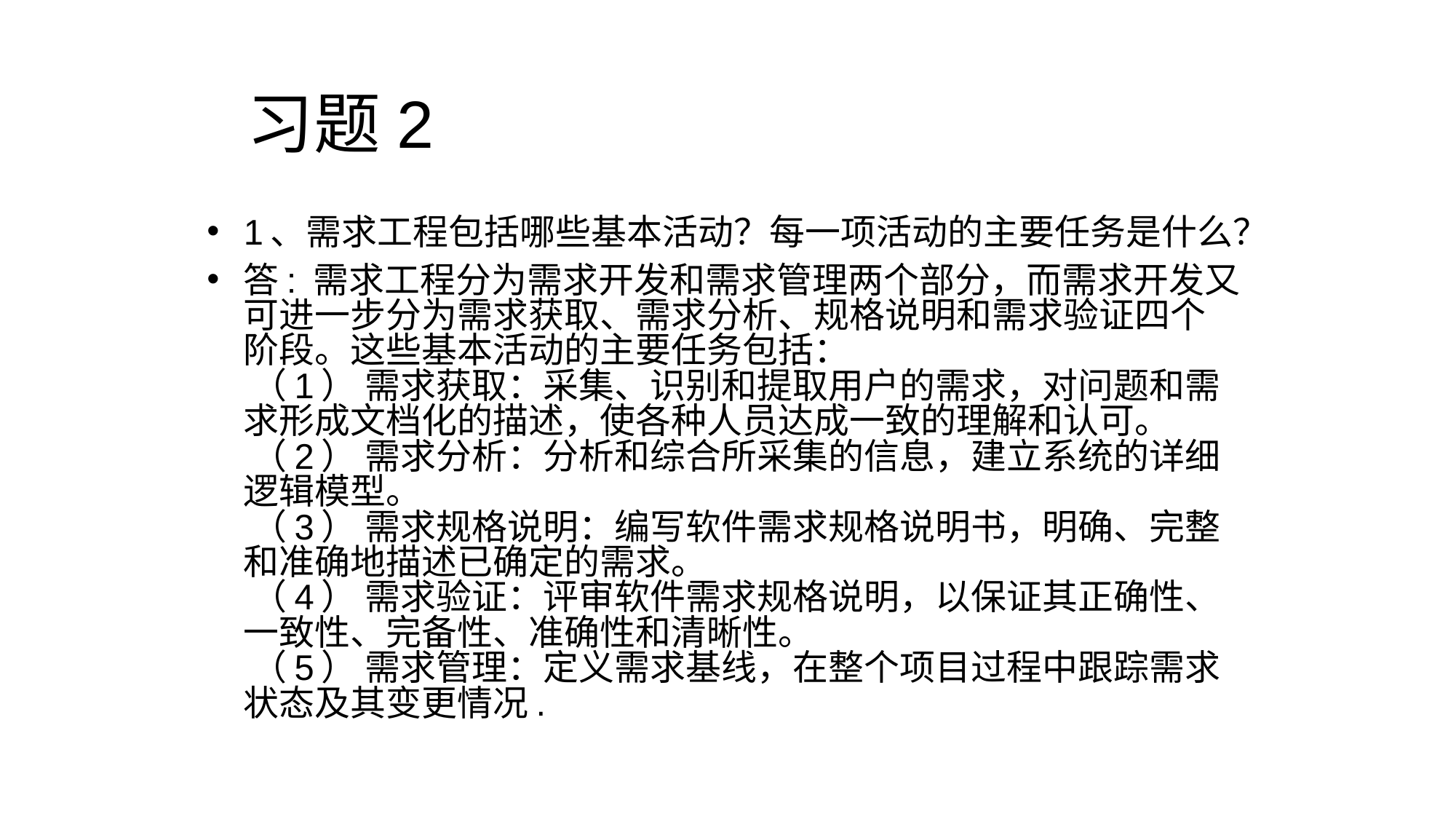

# 习题2
1、需求工程包括哪些基本活动？每一项活动的主要任务是什么？
答: 需求工程分为需求开发和需求管理两个部分，而需求开发又可进一步分为需求获取、需求分析、规格说明和需求验证四个阶段。这些基本活动的主要任务包括：
 （1） 需求获取：采集、识别和提取用户的需求，对问题和需求形成文档化的描述，使各种人员达成一致的理解和认可。
 （2） 需求分析：分析和综合所采集的信息，建立系统的详细逻辑模型。
 （3） 需求规格说明：编写软件需求规格说明书，明确、完整和准确地描述已确定的需求。
 （4） 需求验证：评审软件需求规格说明，以保证其正确性、一致性、完备性、准确性和清晰性。
 （5） 需求管理：定义需求基线，在整个项目过程中跟踪需求状态及其变更情况.